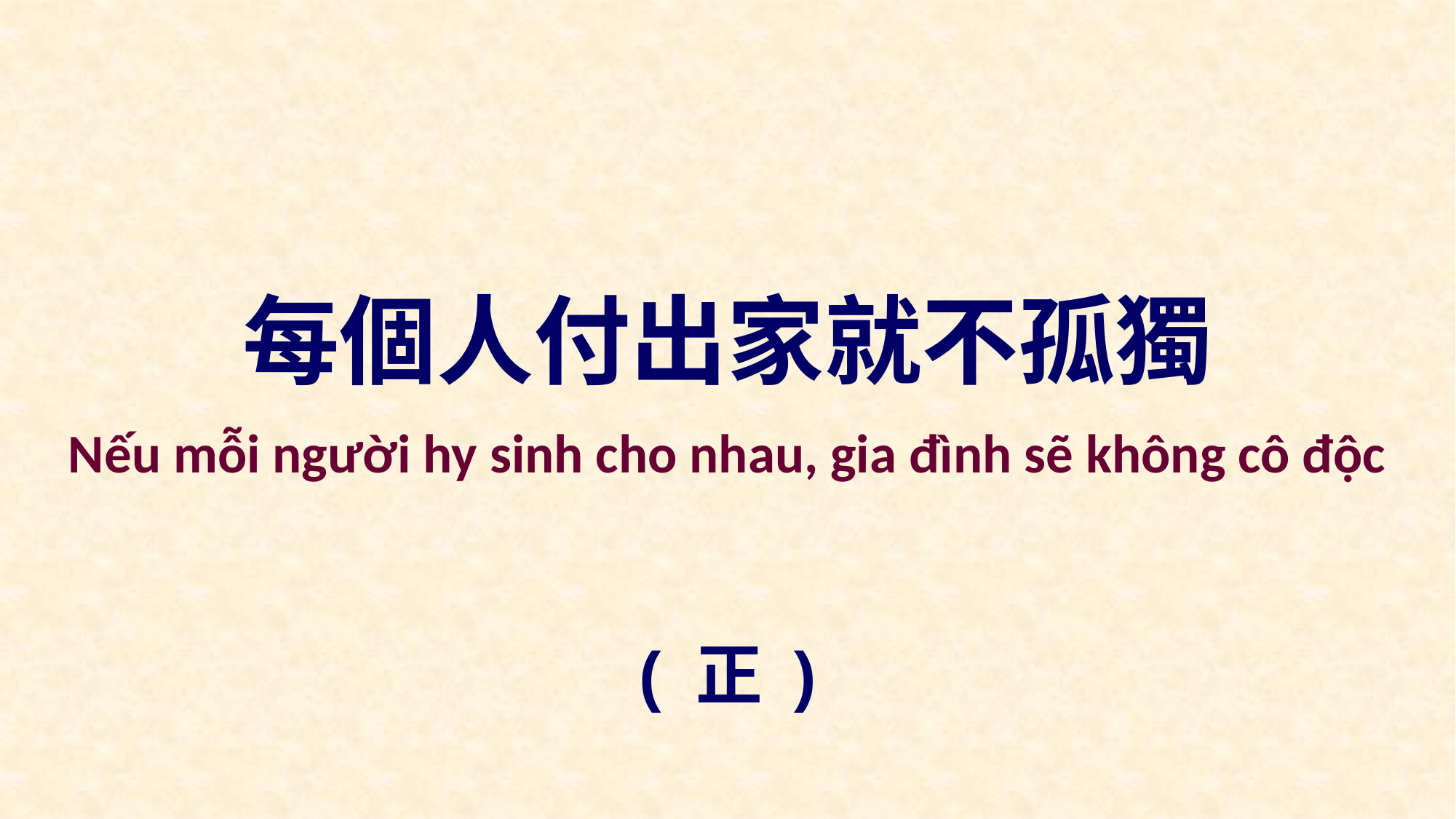

每個人付出家就不孤獨
Nếu mỗi người hy sinh cho nhau, gia đình sẽ không cô độc
( 正 )